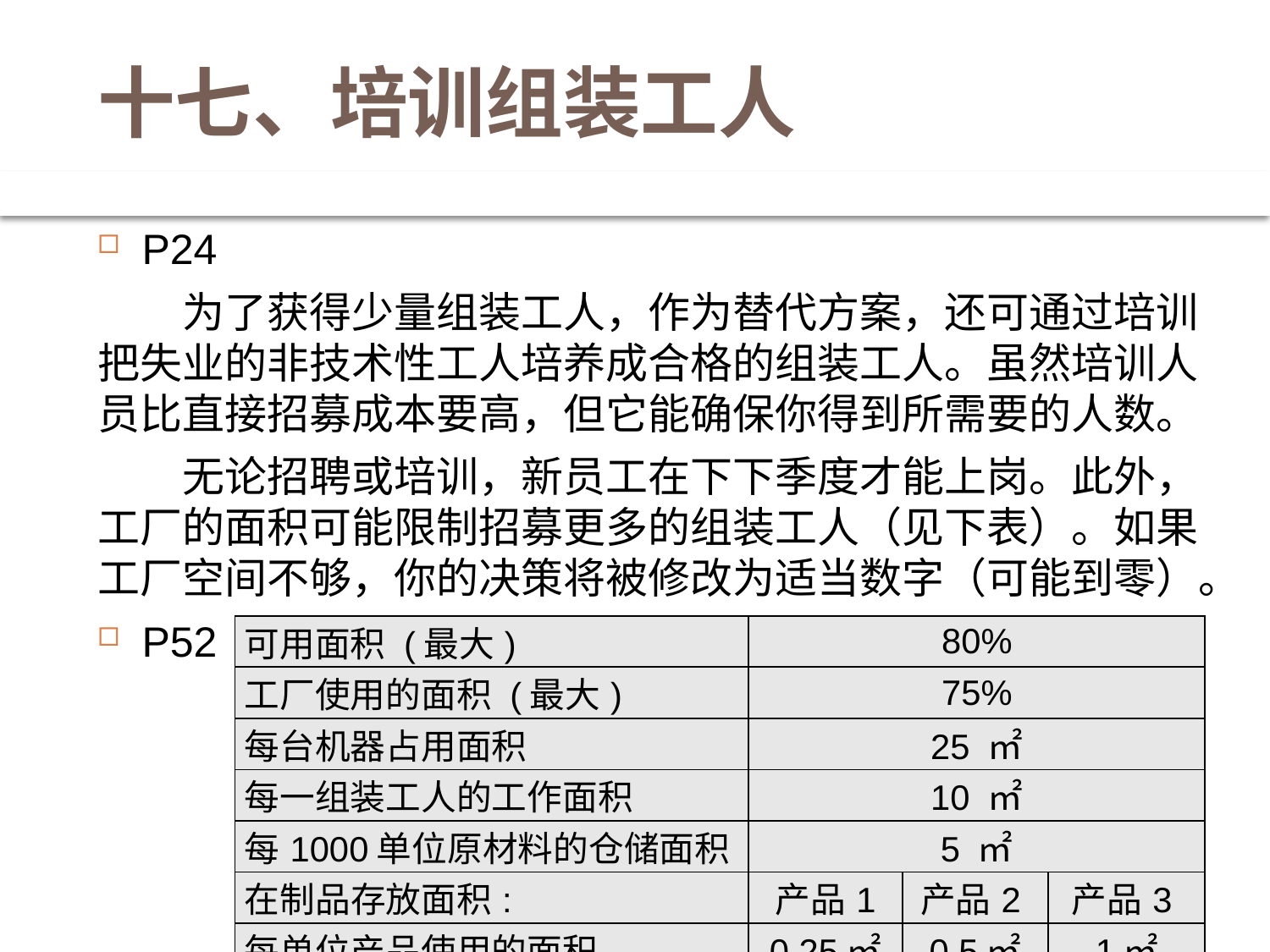

# 十七、培训组装工人
P24
　　为了获得少量组装工人，作为替代方案，还可通过培训把失业的非技术性工人培养成合格的组装工人。虽然培训人员比直接招募成本要高，但它能确保你得到所需要的人数。
　　无论招聘或培训，新员工在下下季度才能上岗。此外，工厂的面积可能限制招募更多的组装工人（见下表）。如果工厂空间不够，你的决策将被修改为适当数字（可能到零）。
P52

| 可用面积 (最大) | 80% |  |  |
| --- | --- | --- | --- |
| 工厂使用的面积 (最大) | 75% |  |  |
| 每台机器占用面积 | 25 ㎡ |  |  |
| 每一组装工人的工作面积 | 10 ㎡ |  |  |
| 每1000单位原材料的仓储面积 | 5 ㎡ |  |  |
| 在制品存放面积: | 产品1 | 产品2 | 产品3 |
| 每单位产品使用的面积 | 0.25㎡ | 0.5㎡ | 1㎡ |